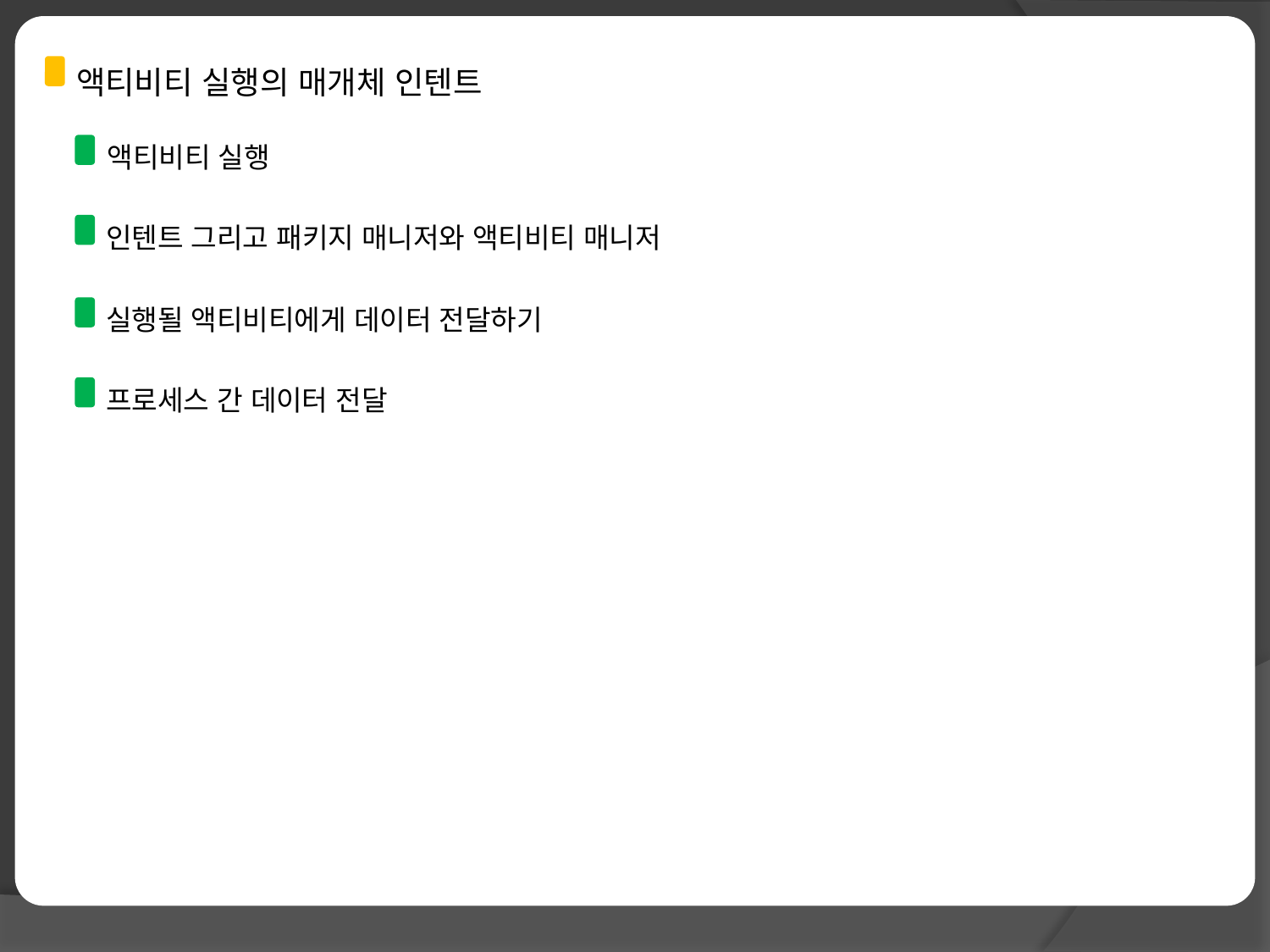

액티비티 실행의 매개체 인텐트
액티비티 실행

인텐트 그리고 패키지 매니저와 액티비티 매니저

실행될 액티비티에게 데이터 전달하기

프로세스 간 데이터 전달